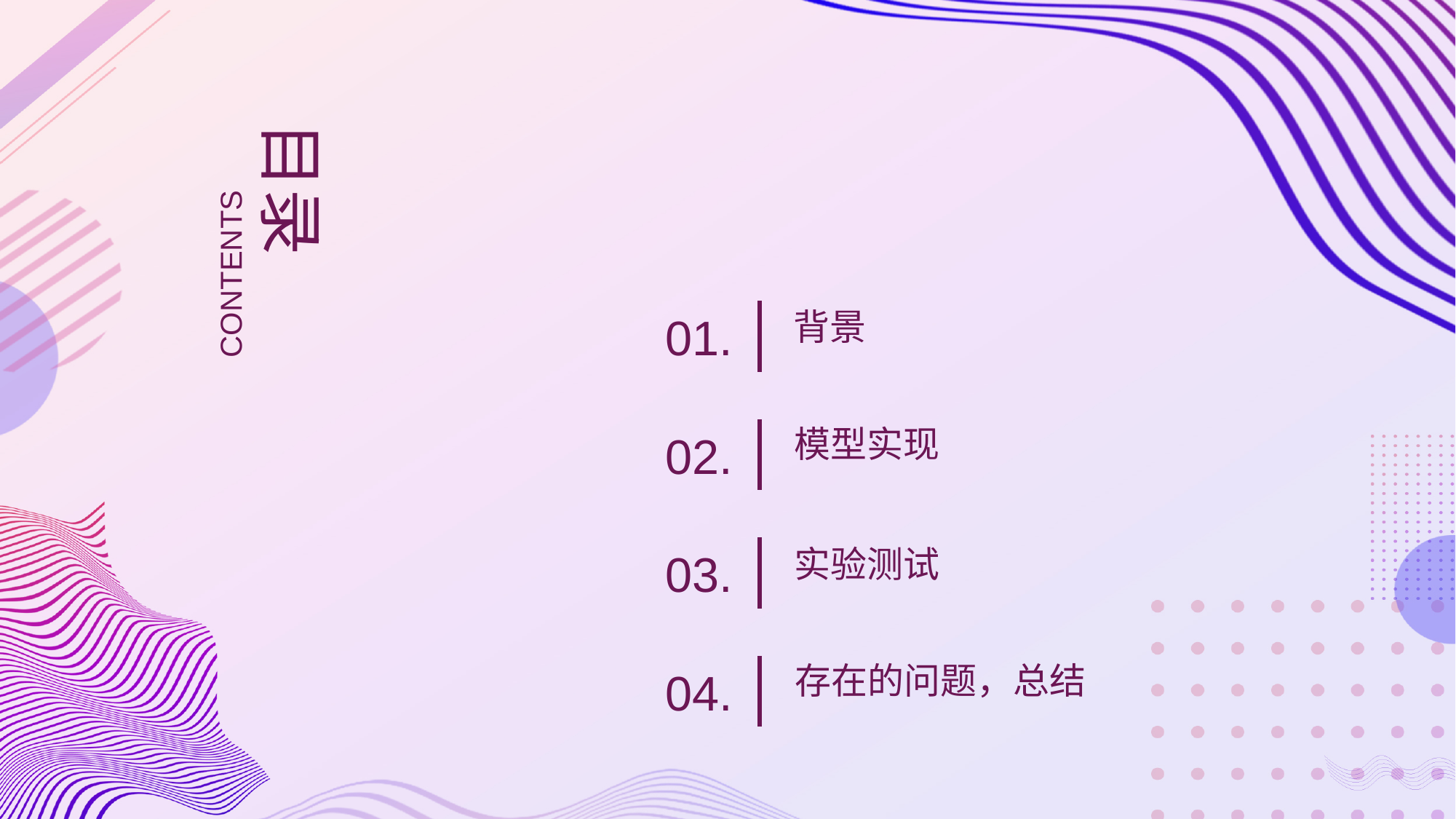

目录
CONTENTS
背景
01.
模型实现
02.
实验测试

03.
存在的问题，总结
04.